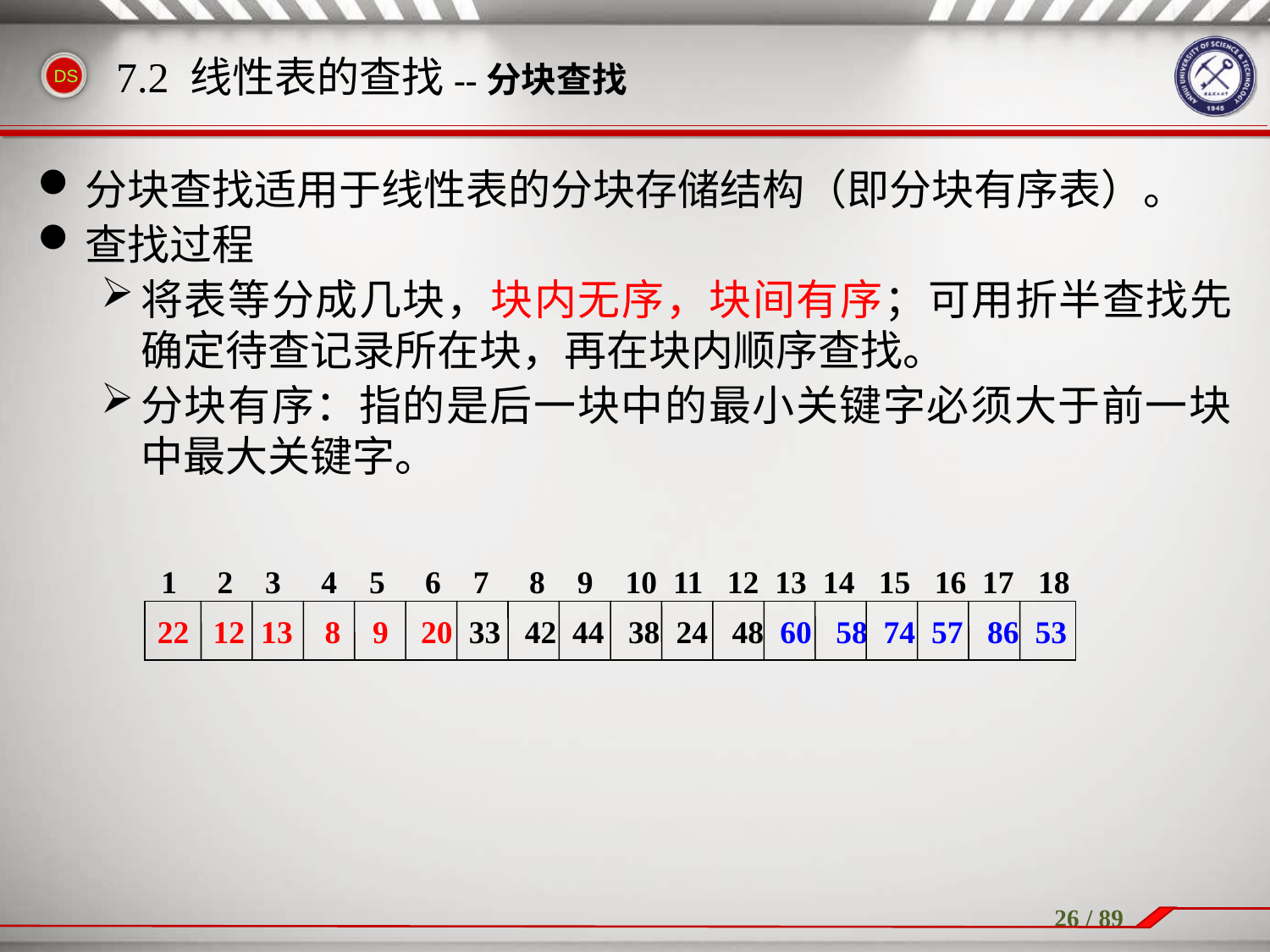

分块查找适用于线性表的分块存储结构（即分块有序表）。
查找过程
将表等分成几块，块内无序，块间有序；可用折半查找先确定待查记录所在块，再在块内顺序查找。
分块有序：指的是后一块中的最小关键字必须大于前一块中最大关键字。

7.2 线性表的查找--分块查找
1     2    3     4    5     6    7     8    9    10  11   12  13  14   15   16  17   18

22   12  13    8    9    20  33   42  44   38  24   48  60   58  74  57   86  53